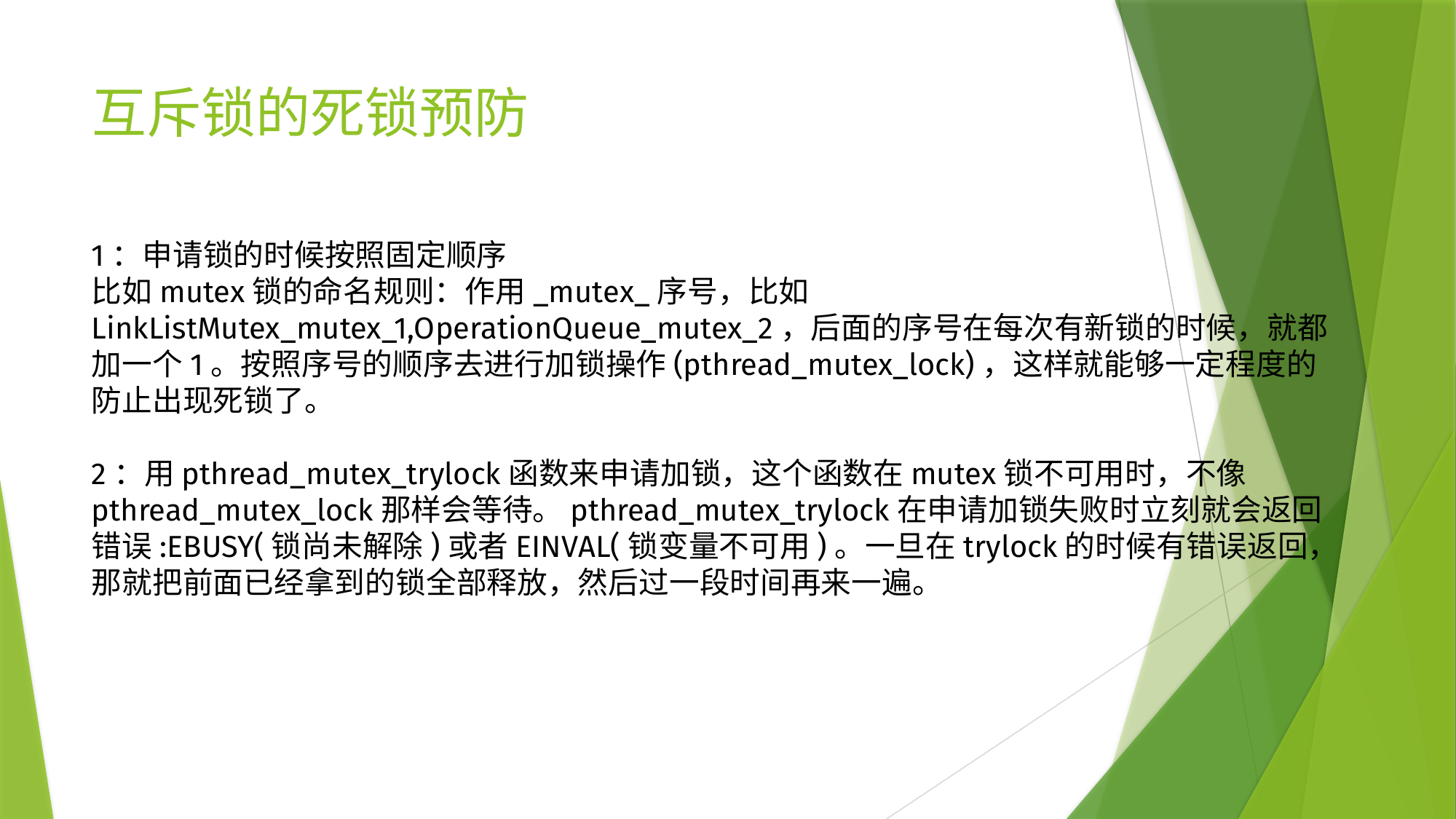

# 互斥锁的死锁预防
1：申请锁的时候按照固定顺序
比如mutex锁的命名规则：作用_mutex_序号，比如   LinkListMutex_mutex_1,OperationQueue_mutex_2，后面的序号在每次有新锁的时候，就都加一个1。按照序号的顺序去进行加锁操作(pthread_mutex_lock)，这样就能够一定程度的防止出现死锁了。

2：用pthread_mutex_trylock函数来申请加锁，这个函数在mutex锁不可用时，不像pthread_mutex_lock那样会等待。pthread_mutex_trylock在申请加锁失败时立刻就会返回错误:EBUSY(锁尚未解除)或者EINVAL(锁变量不可用)。一旦在trylock的时候有错误返回，那就把前面已经拿到的锁全部释放，然后过一段时间再来一遍。